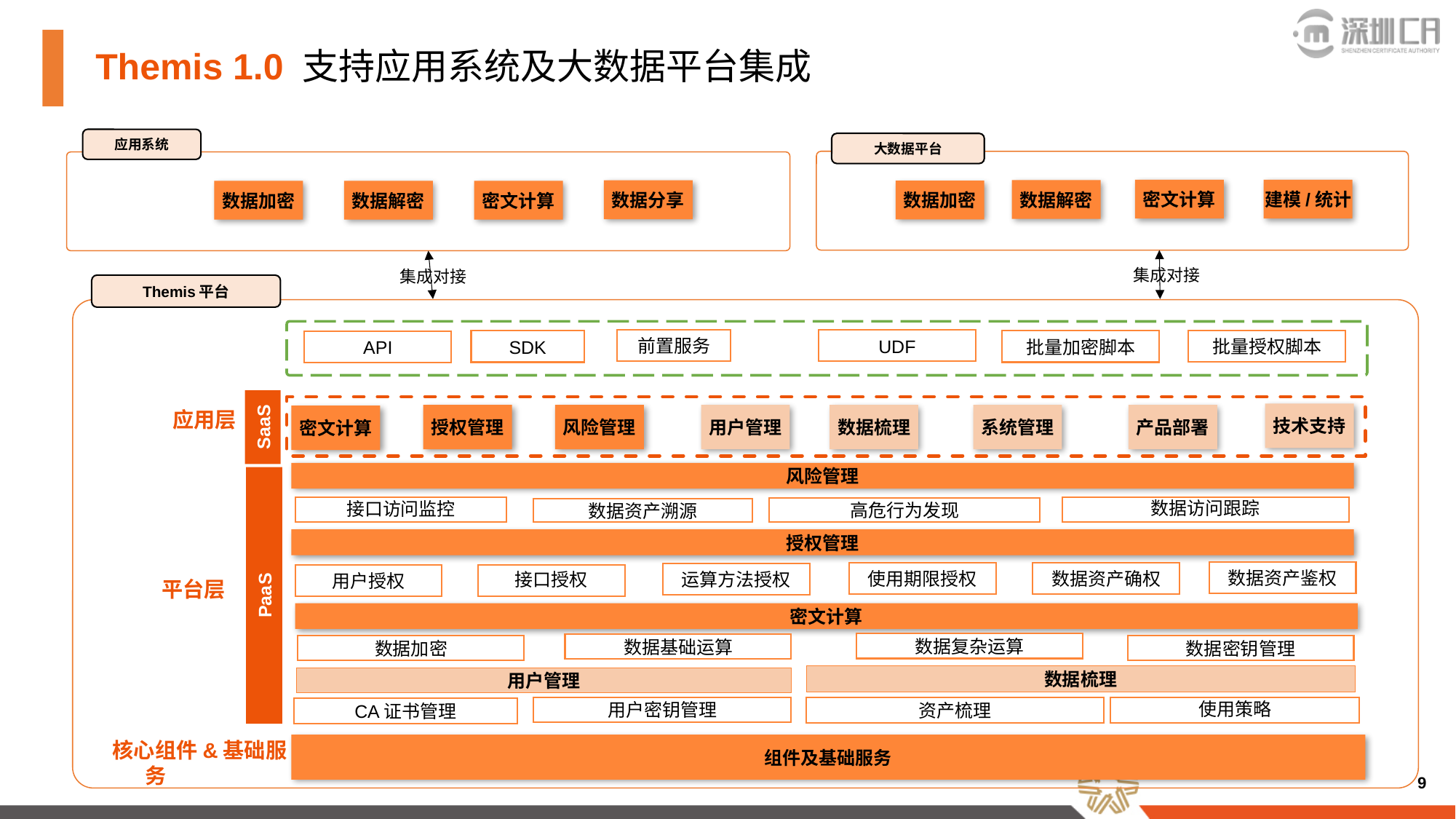

# Themis 1.0 支持应用系统及大数据平台集成
应用系统
大数据平台

建模/统计
密文计算
数据解密
数据分享
数据加密
数据加密
数据解密
密文计算
集成对接
集成对接
Themis平台

前置服务
UDF
批量授权脚本
SDK
批量加密脚本
API
SaaS

应用层
技术支持
授权管理
风险管理
用户管理
数据梳理
系统管理
产品部署
密文计算
风险管理
PaaS
数据访问跟踪
接口访问监控
高危行为发现
数据资产溯源
授权管理
数据资产鉴权
使用期限授权
数据资产确权
运算方法授权
接口授权
用户授权
平台层
密文计算
数据复杂运算
数据基础运算
数据密钥管理
数据加密
数据梳理
用户管理
用户密钥管理
使用策略
资产梳理
CA证书管理

组件及基础服务

核心组件&基础服务